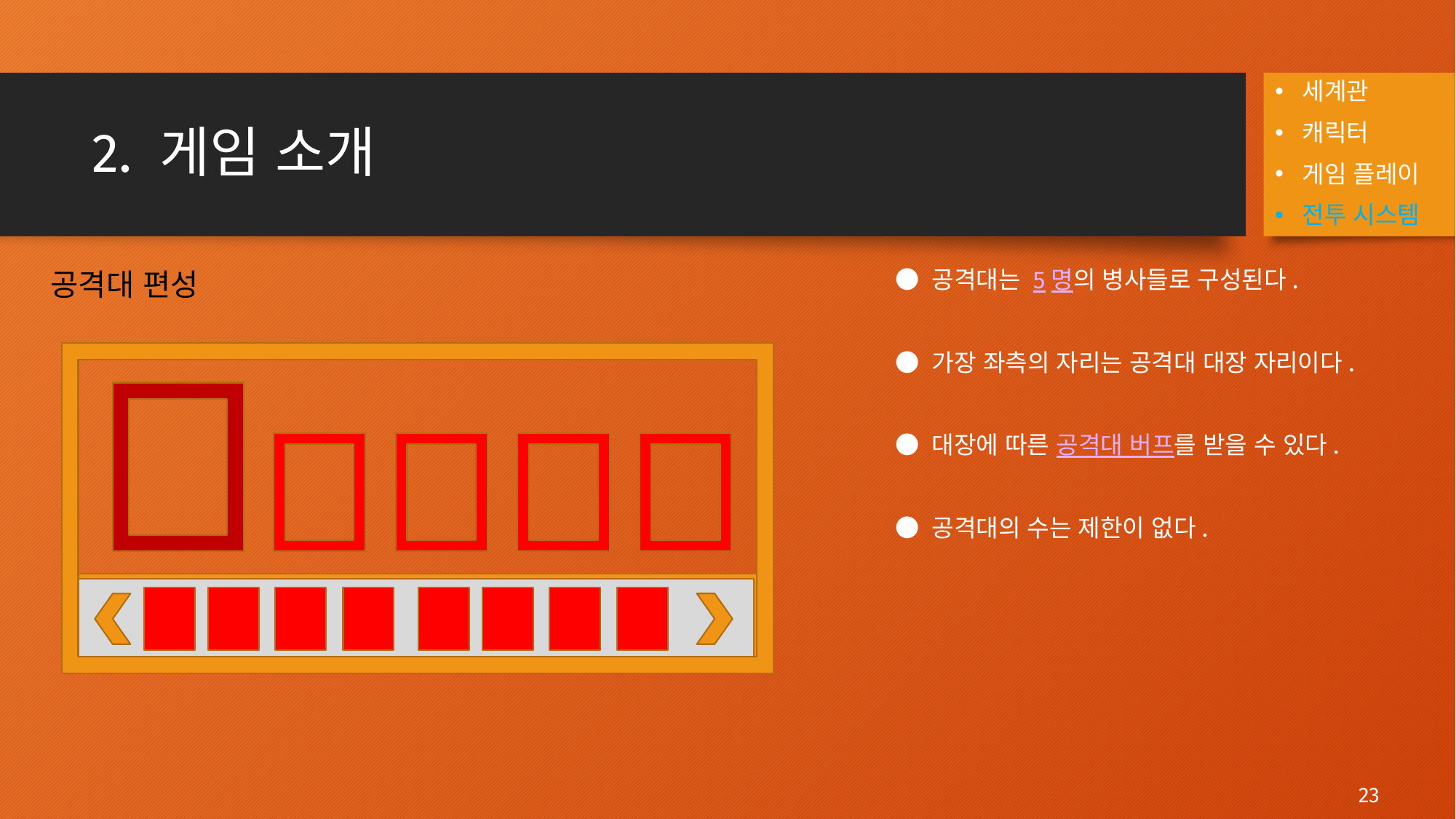

세계관
캐릭터
게임 플레이
전투 시스템
# 2. 게임 소개
● 공격대는 5명의 병사들로 구성된다.

● 가장 좌측의 자리는 공격대 대장 자리이다.

● 대장에 따른 공격대 버프를 받을 수 있다.

● 공격대의 수는 제한이 없다.
공격대 편성

23